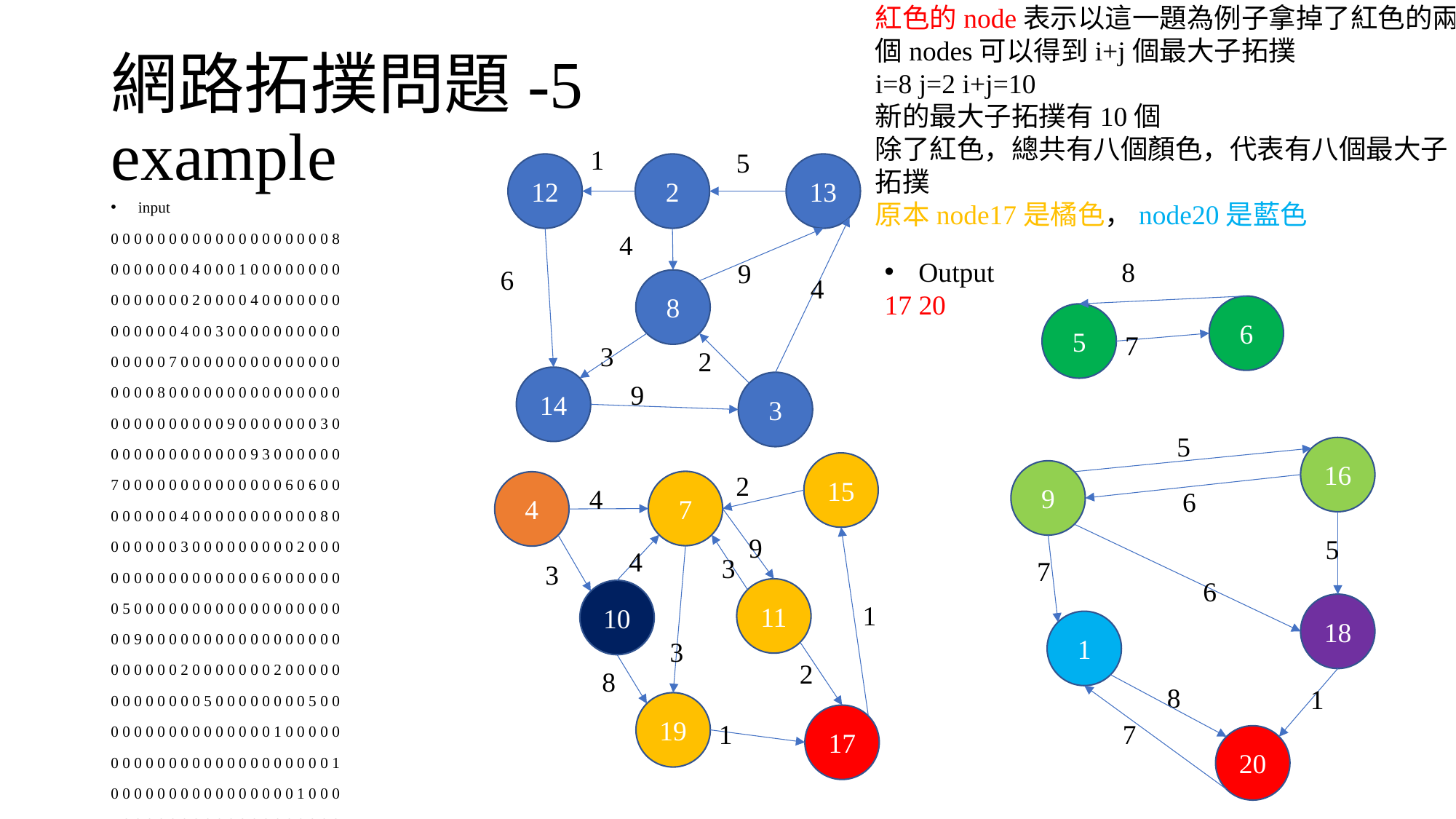

紅色的node表示以這一題為例子拿掉了紅色的兩個nodes可以得到i+j個最大子拓撲
i=8 j=2 i+j=10
新的最大子拓撲有10個
除了紅色，總共有八個顏色，代表有八個最大子拓撲
原本node17是橘色，node20是藍色
# 網路拓撲問題-5 example
1
5
12
2
13
input
0 0 0 0 0 0 0 0 0 0 0 0 0 0 0 0 0 0 0 8
0 0 0 0 0 0 0 4 0 0 0 1 0 0 0 0 0 0 0 0
0 0 0 0 0 0 0 2 0 0 0 0 4 0 0 0 0 0 0 0
0 0 0 0 0 0 4 0 0 3 0 0 0 0 0 0 0 0 0 0
0 0 0 0 0 7 0 0 0 0 0 0 0 0 0 0 0 0 0 0
0 0 0 0 8 0 0 0 0 0 0 0 0 0 0 0 0 0 0 0
0 0 0 0 0 0 0 0 0 0 9 0 0 0 0 0 0 0 3 0
0 0 0 0 0 0 0 0 0 0 0 0 9 3 0 0 0 0 0 0
7 0 0 0 0 0 0 0 0 0 0 0 0 0 0 6 0 6 0 0
0 0 0 0 0 0 4 0 0 0 0 0 0 0 0 0 0 0 8 0
0 0 0 0 0 0 3 0 0 0 0 0 0 0 0 0 2 0 0 0
0 0 0 0 0 0 0 0 0 0 0 0 0 6 0 0 0 0 0 0
0 5 0 0 0 0 0 0 0 0 0 0 0 0 0 0 0 0 0 0
0 0 9 0 0 0 0 0 0 0 0 0 0 0 0 0 0 0 0 0
0 0 0 0 0 0 2 0 0 0 0 0 0 0 2 0 0 0 0 0
0 0 0 0 0 0 0 0 5 0 0 0 0 0 0 0 0 5 0 0
0 0 0 0 0 0 0 0 0 0 0 0 0 0 1 0 0 0 0 0
0 0 0 0 0 0 0 0 0 0 0 0 0 0 0 0 0 0 0 1
0 0 0 0 0 0 0 0 0 0 0 0 0 0 0 0 1 0 0 0
7 0 0 0 0 0 0 0 0 0 0 0 0 0 0 0 0 0 0 0
4
Output
17 20

8
9
6
4
8
6
5
7
3
2
14
9
3
5
16
15
9
2
7
4
4
6
9
5
4
3
7
3
6
11
10
1
18
1
3
2
8
8
1
19
17
1
7
20